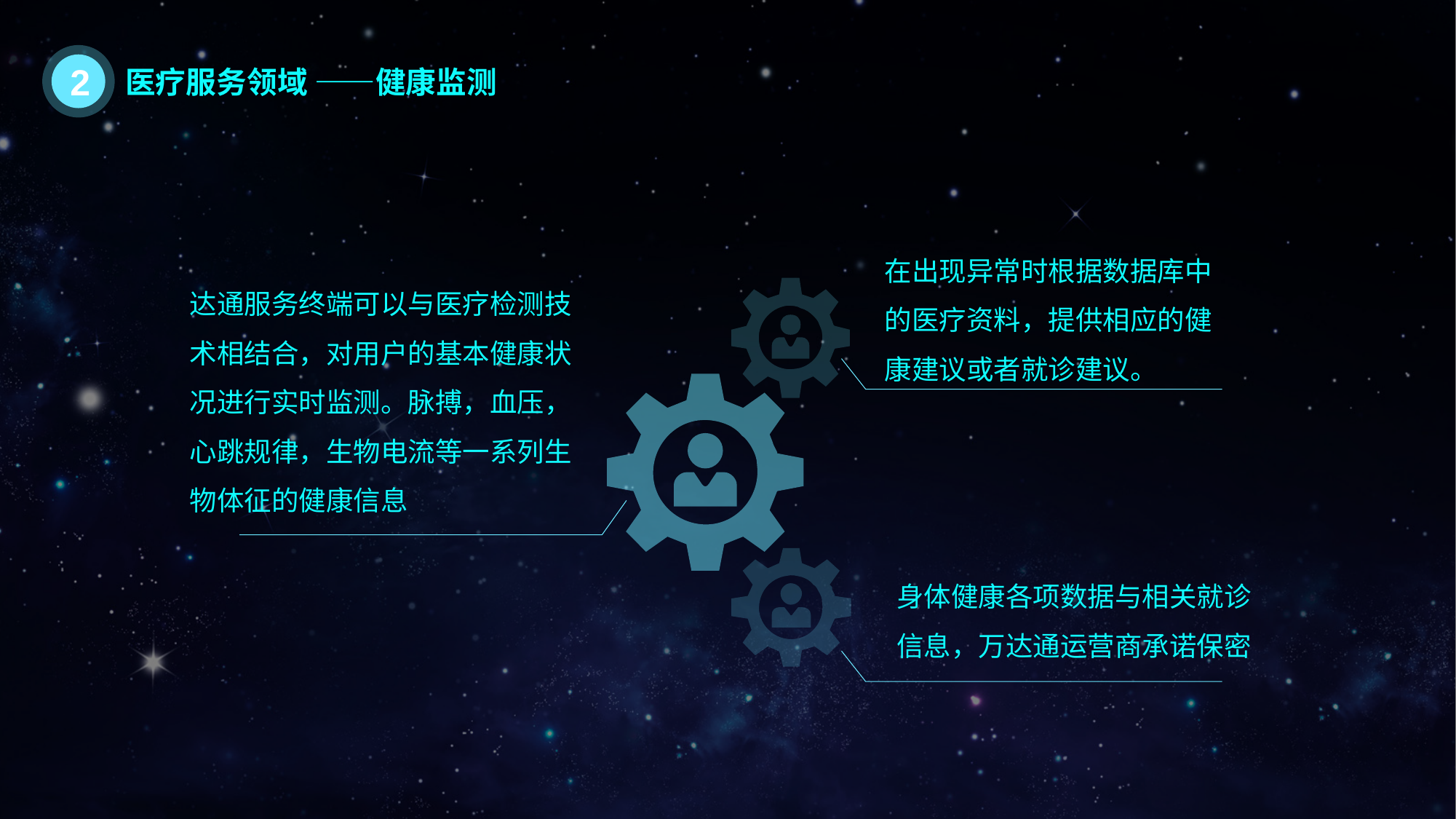

2
医疗服务领域 ——健康监测
在出现异常时根据数据库中的医疗资料，提供相应的健康建议或者就诊建议。
达通服务终端可以与医疗检测技术相结合，对用户的基本健康状况进行实时监测。脉搏，血压，心跳规律，生物电流等一系列生物体征的健康信息

身体健康各项数据与相关就诊信息，万达通运营商承诺保密